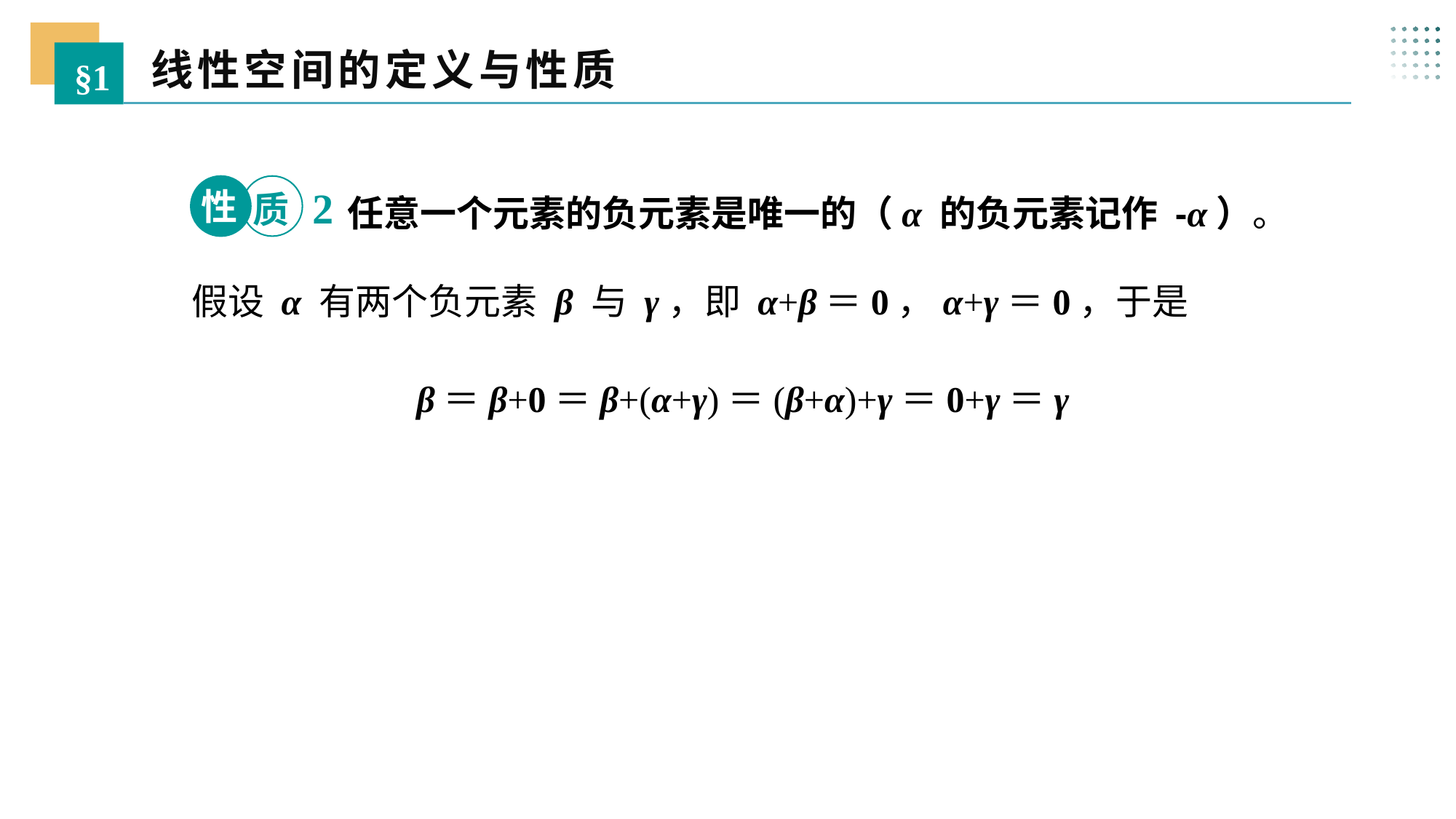

线性空间的定义与性质
§1
                           任意一个元素的负元素是唯一的（α 的负元素记作 -α）。

性

2
质
        假设 α 有两个负元素 β 与 γ，即 α+β＝0，α+γ＝0，于是
β＝β+0＝β+(α+γ)＝(β+α)+γ＝0+γ＝γ